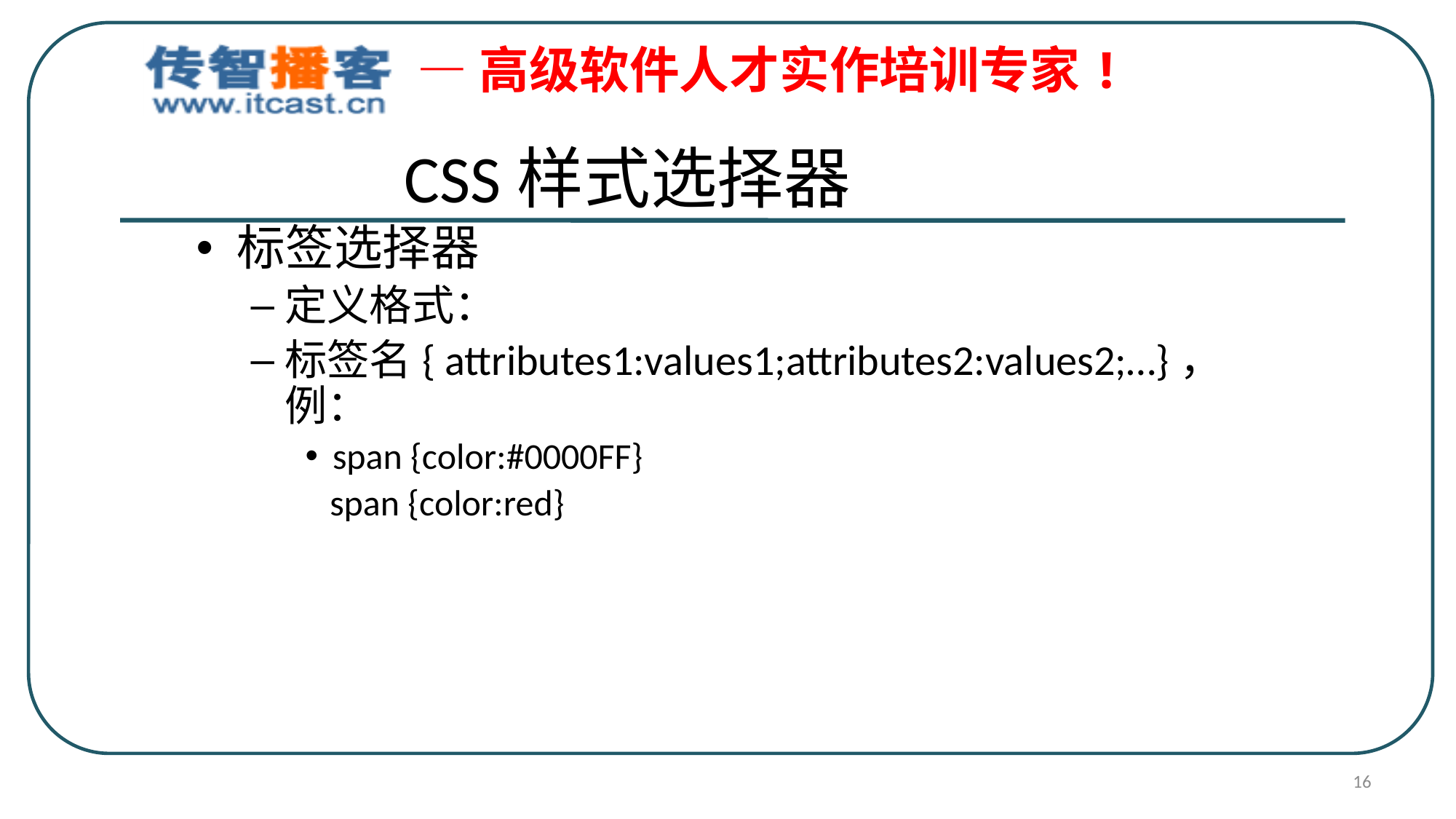

CSS样式选择器
标签选择器
定义格式：
标签名{ attributes1:values1;attributes2:values2;…}，例：
span {color:#0000FF}
   span {color:red}
16